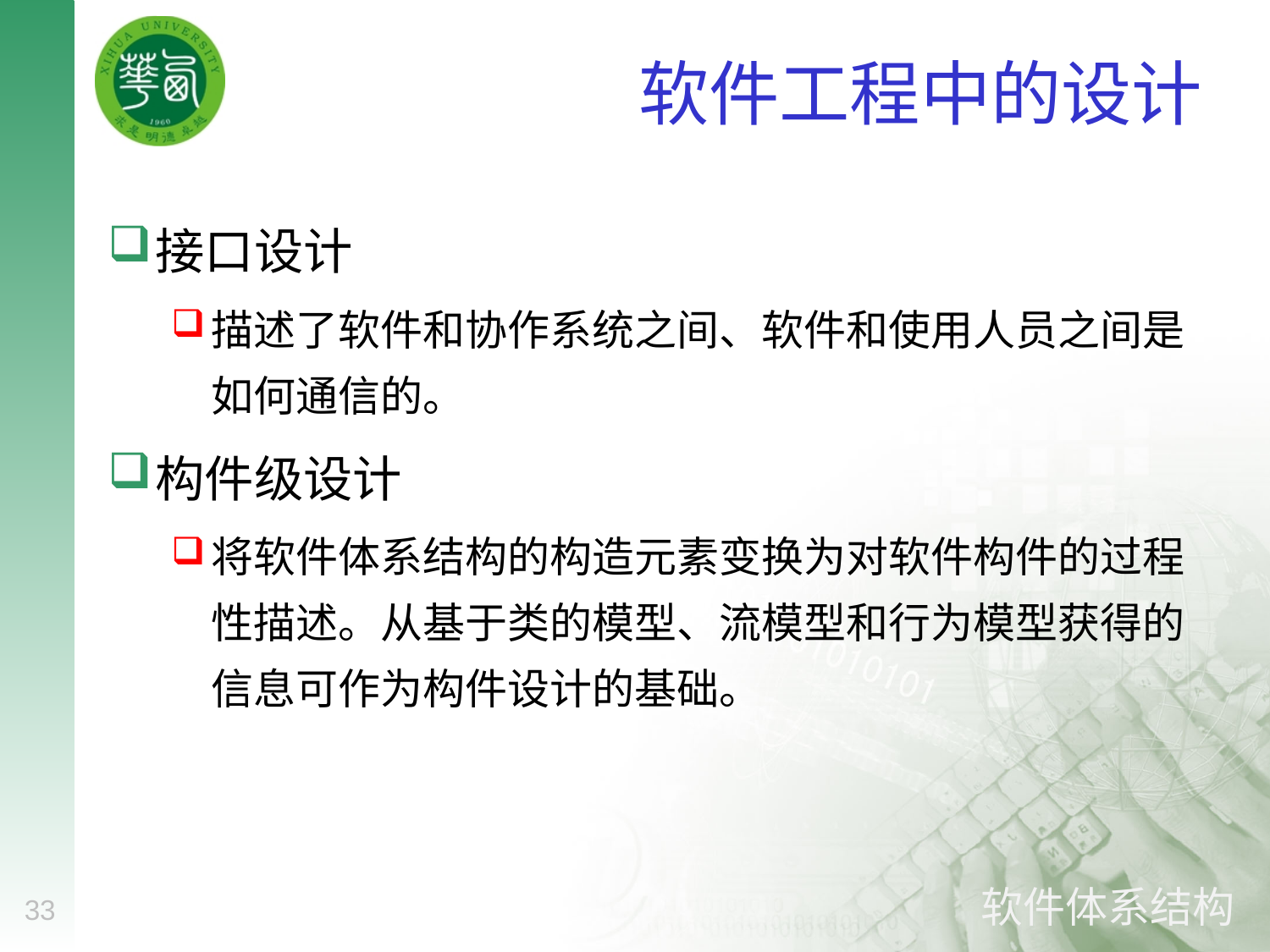

# 软件工程中的设计
接口设计
描述了软件和协作系统之间、软件和使用人员之间是如何通信的。
构件级设计
将软件体系结构的构造元素变换为对软件构件的过程性描述。从基于类的模型、流模型和行为模型获得的信息可作为构件设计的基础。
33